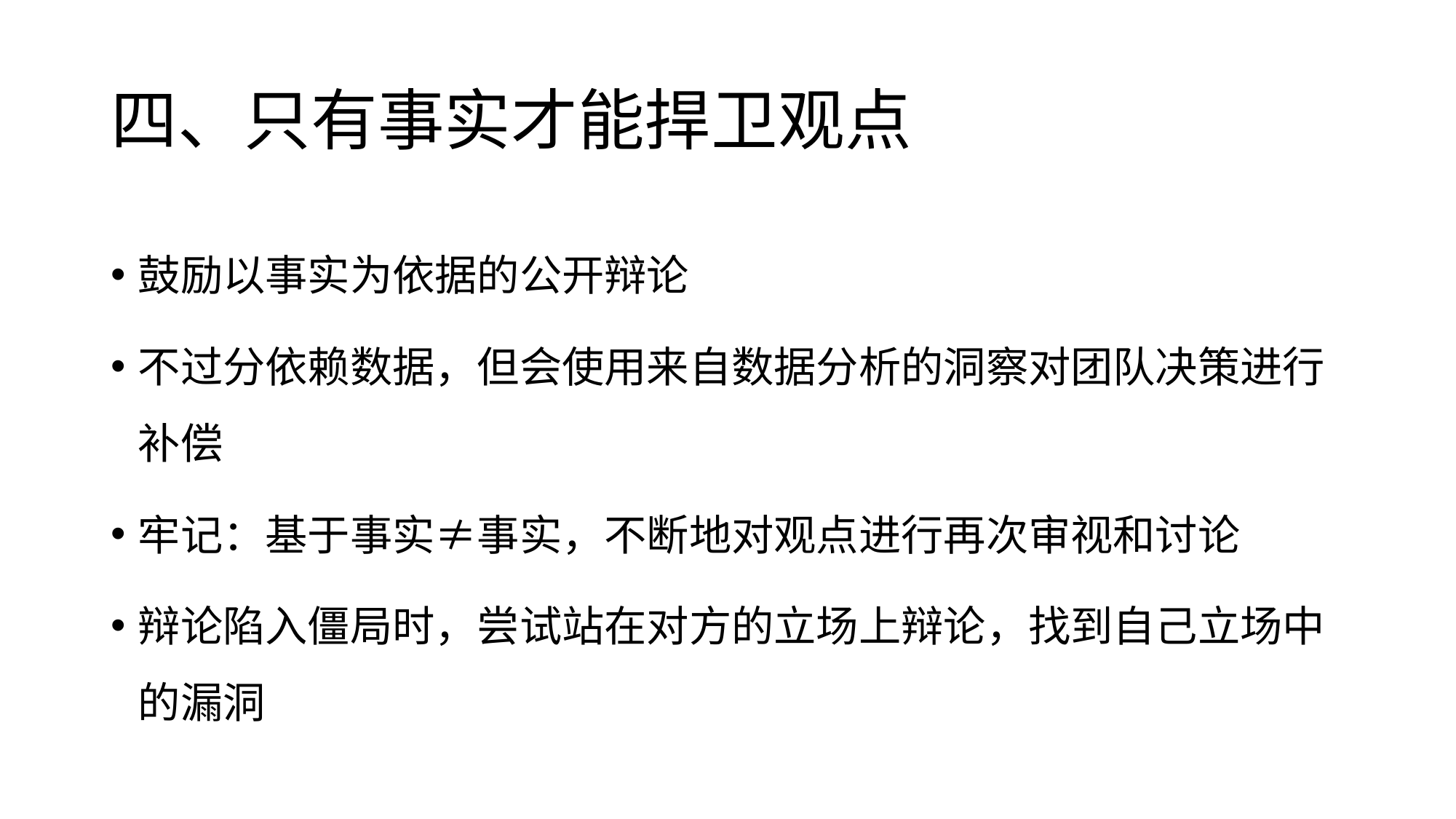

# 四、只有事实才能捍卫观点
鼓励以事实为依据的公开辩论
不过分依赖数据，但会使用来自数据分析的洞察对团队决策进行补偿
牢记：基于事实≠事实，不断地对观点进行再次审视和讨论
辩论陷入僵局时，尝试站在对方的立场上辩论，找到自己立场中的漏洞